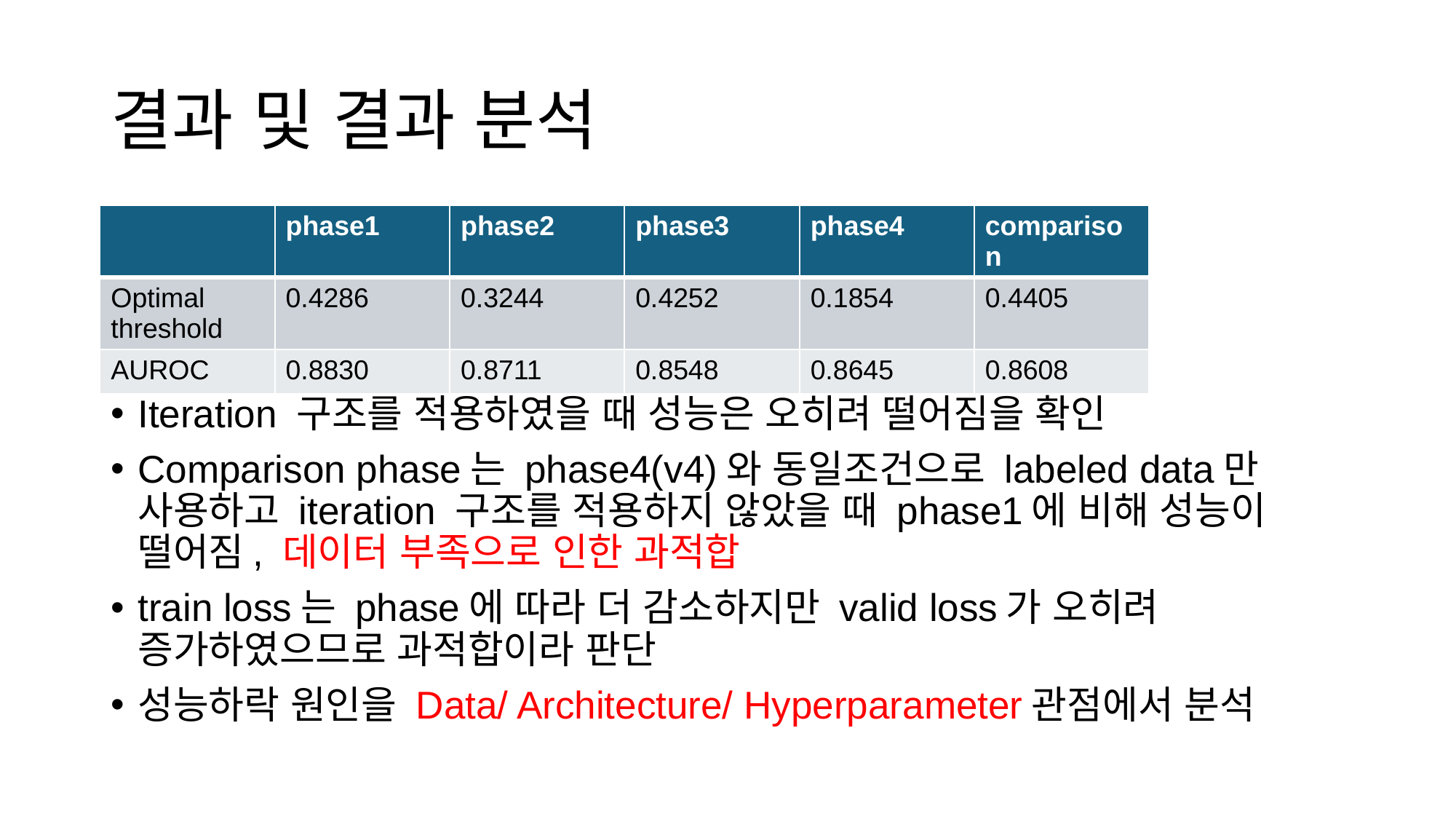

# 결과 및 결과 분석
|  | phase1 | phase2 | phase3 | phase4 | comparison |
| --- | --- | --- | --- | --- | --- |
| Optimal threshold | 0.4286 | 0.3244 | 0.4252 | 0.1854 | 0.4405 |
| AUROC | 0.8830 | 0.8711 | 0.8548 | 0.8645 | 0.8608 |

Iteration 구조를 적용하였을 때 성능은 오히려 떨어짐을 확인
Comparison phase는 phase4(v4)와 동일조건으로 labeled data만 사용하고 iteration 구조를 적용하지 않았을 때 phase1에 비해 성능이 떨어짐, 데이터 부족으로 인한 과적합
train loss는 phase에 따라 더 감소하지만 valid loss가 오히려 증가하였으므로 과적합이라 판단
성능하락 원인을 Data/ Architecture/ Hyperparameter관점에서 분석